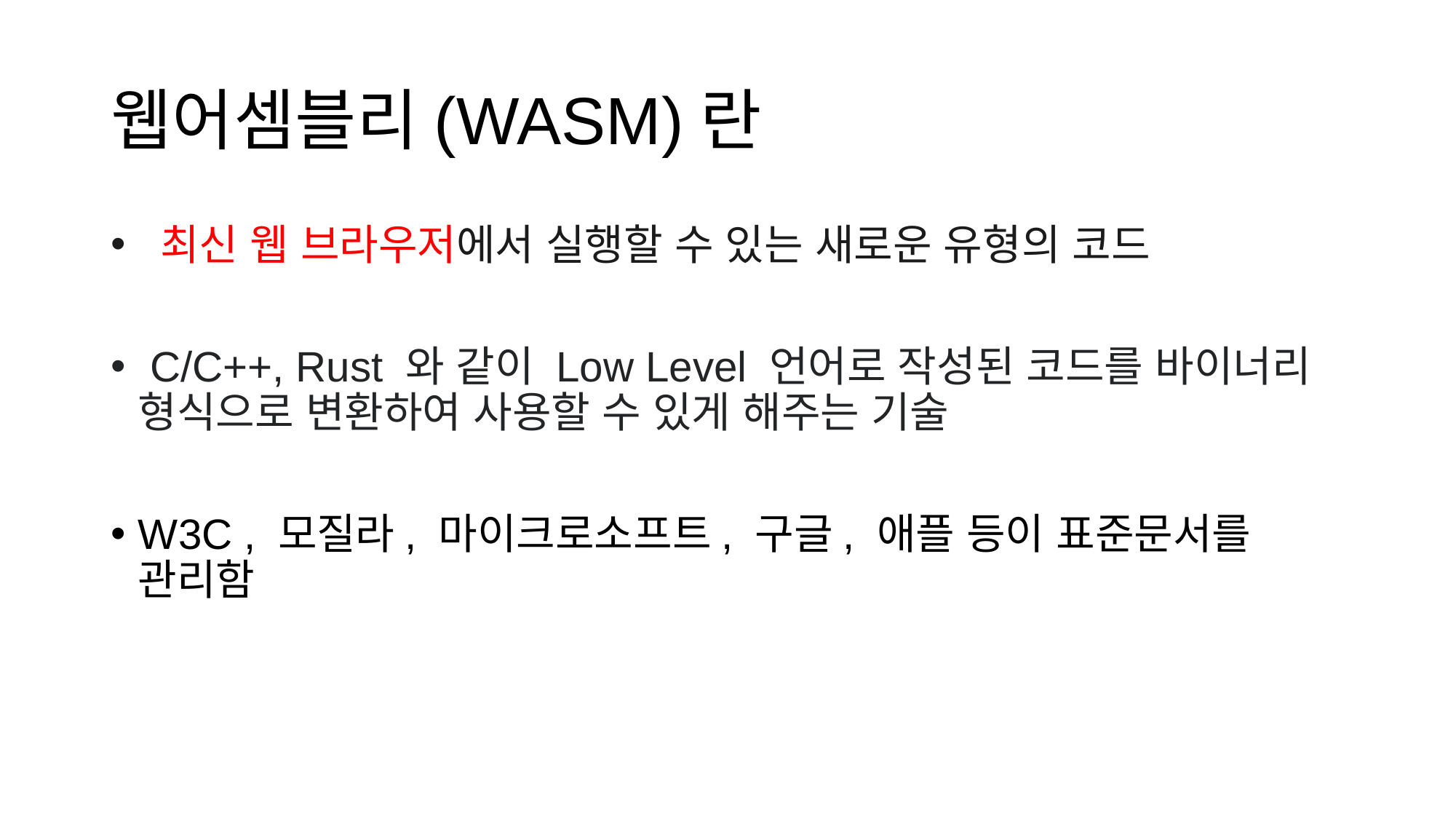

# 웹어셈블리(WASM)란
 최신 웹 브라우저에서 실행할 수 있는 새로운 유형의 코드

 C/C++, Rust 와 같이 Low Level 언어로 작성된 코드를 바이너리 형식으로 변환하여 사용할 수 있게 해주는 기술

W3C , 모질라, 마이크로소프트, 구글, 애플 등이 표준문서를 관리함